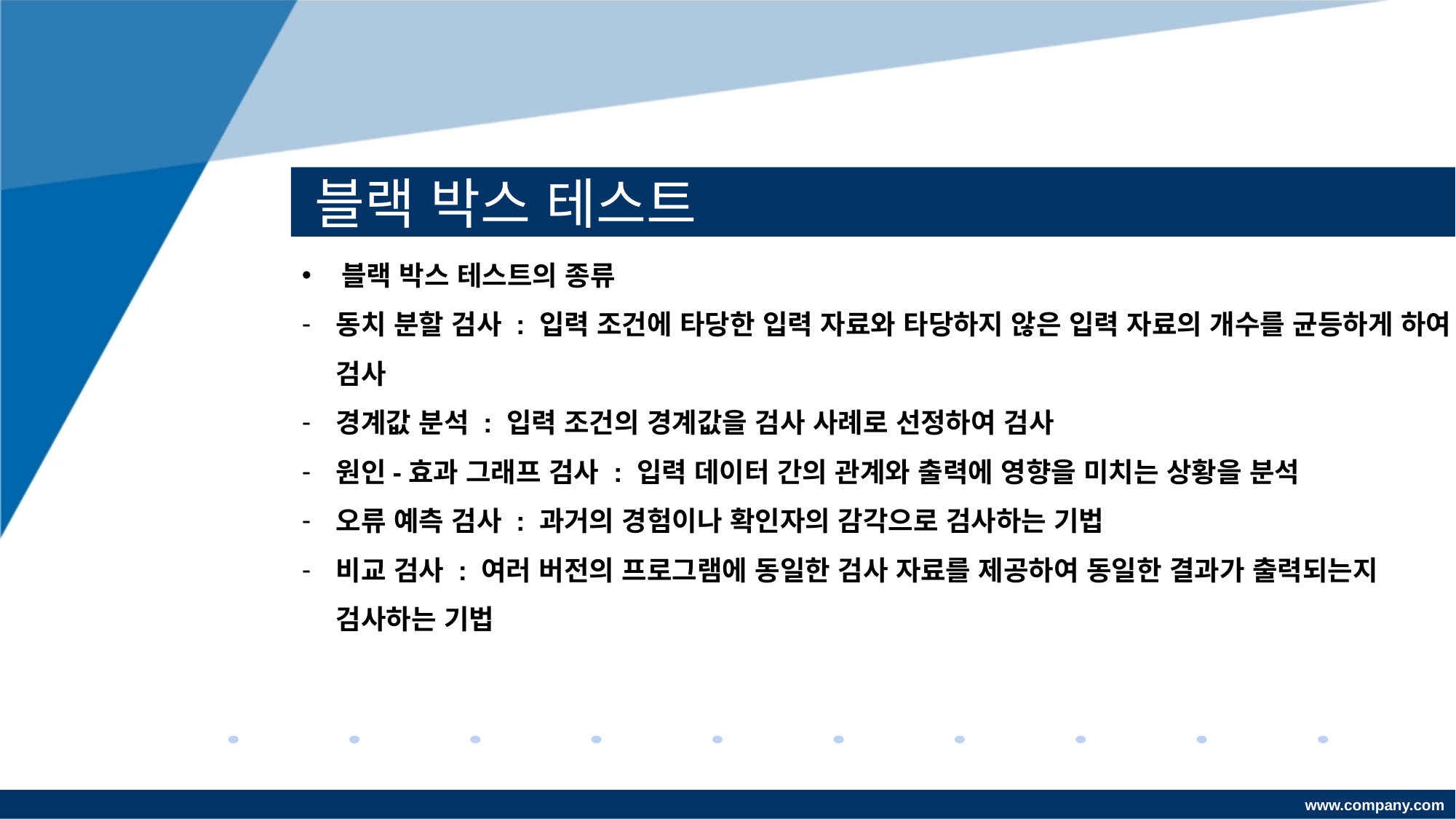

# 블랙 박스 테스트
 블랙 박스 테스트의 종류
동치 분할 검사 : 입력 조건에 타당한 입력 자료와 타당하지 않은 입력 자료의 개수를 균등하게 하여 검사
경계값 분석 : 입력 조건의 경계값을 검사 사례로 선정하여 검사
원인-효과 그래프 검사 : 입력 데이터 간의 관계와 출력에 영향을 미치는 상황을 분석
오류 예측 검사 : 과거의 경험이나 확인자의 감각으로 검사하는 기법
비교 검사 : 여러 버전의 프로그램에 동일한 검사 자료를 제공하여 동일한 결과가 출력되는지 검사하는 기법